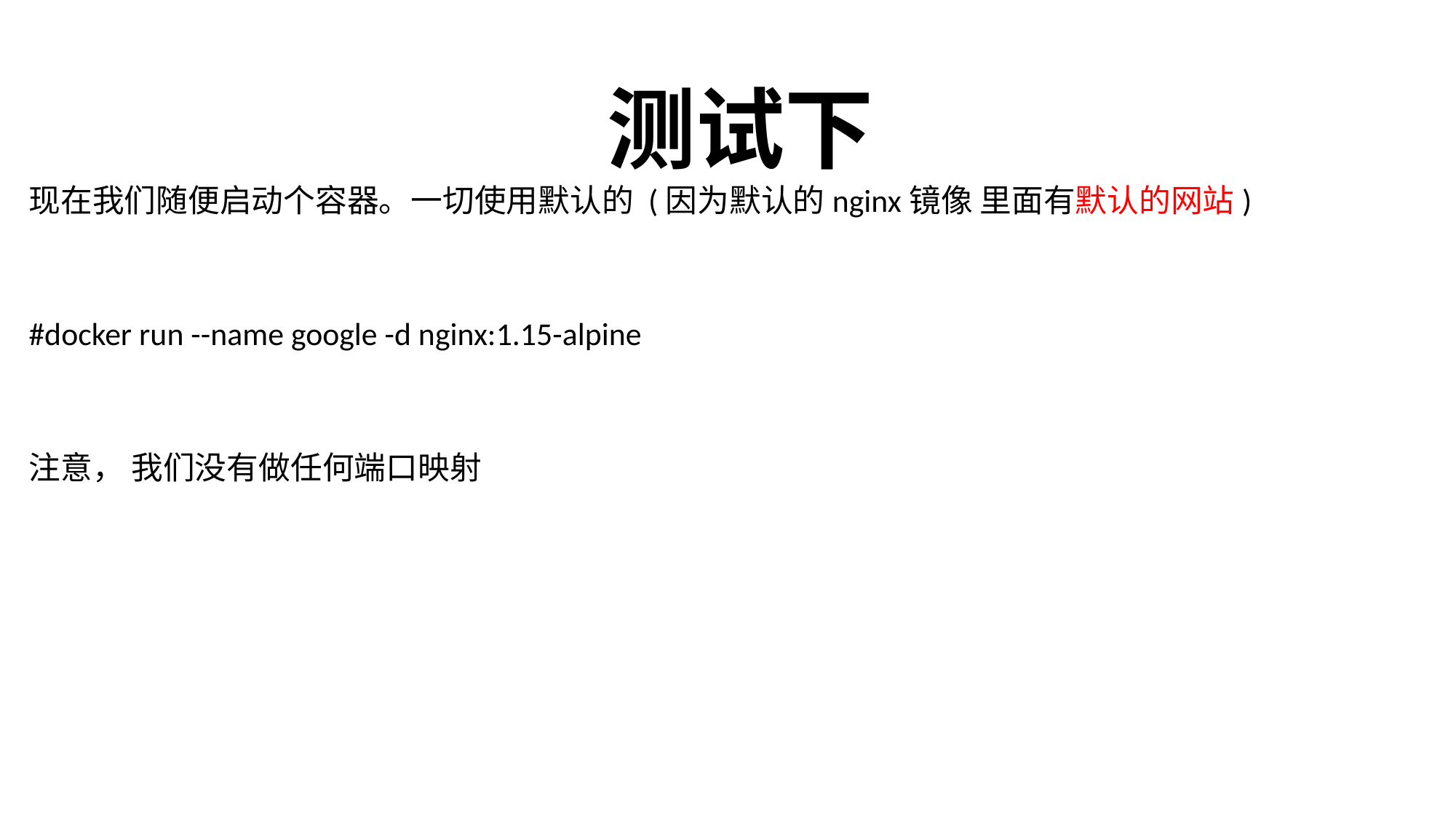

# 测试下
现在我们随便启动个容器。一切使用默认的 (因为默认的nginx镜像 里面有默认的网站)

#docker run --name google -d nginx:1.15-alpine

注意， 我们没有做任何端口映射